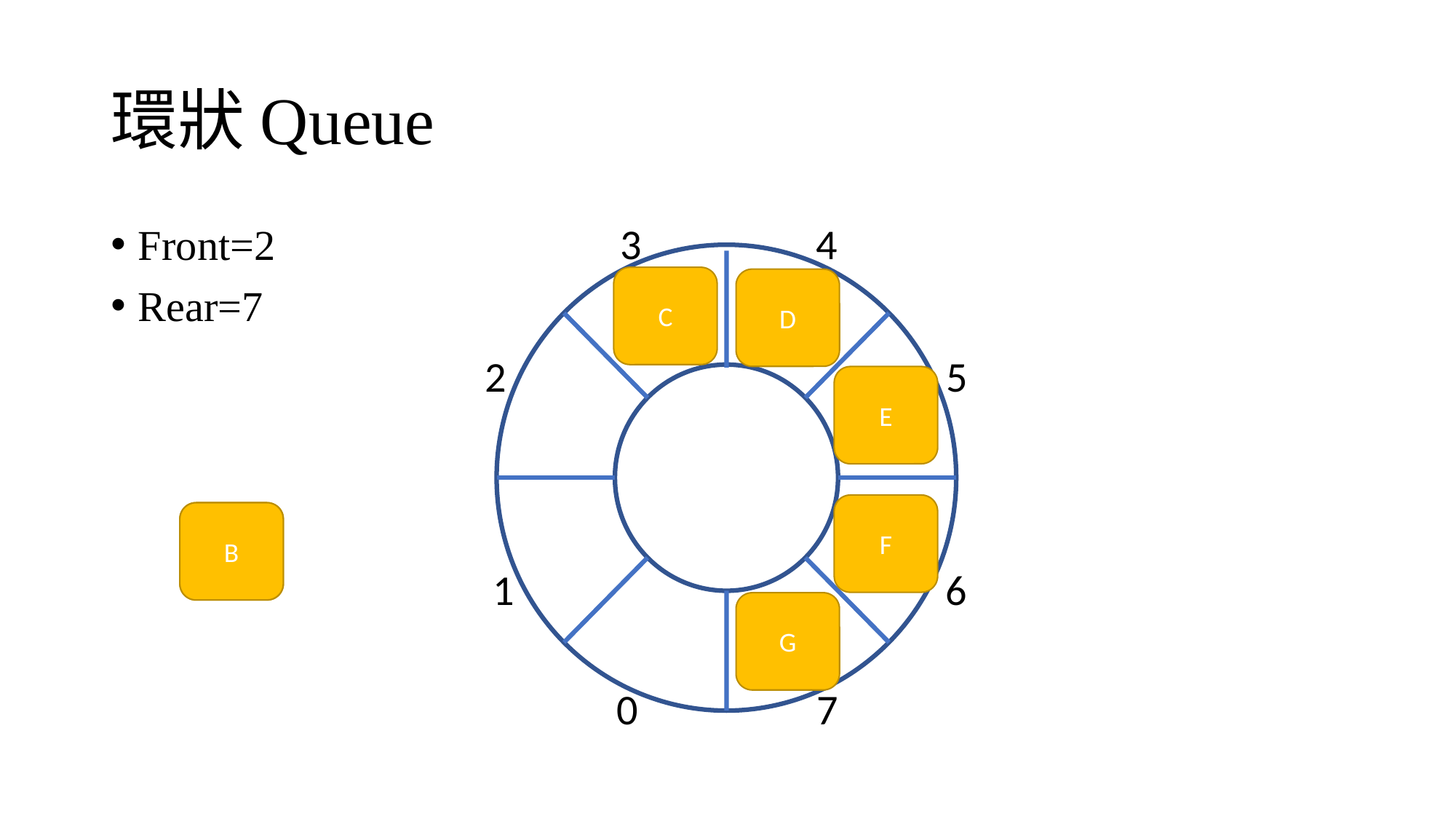

# 環狀Queue
3
4
Front=2
Rear=7

C
D
5
2

E
F
B
A
1
6
G
0
7